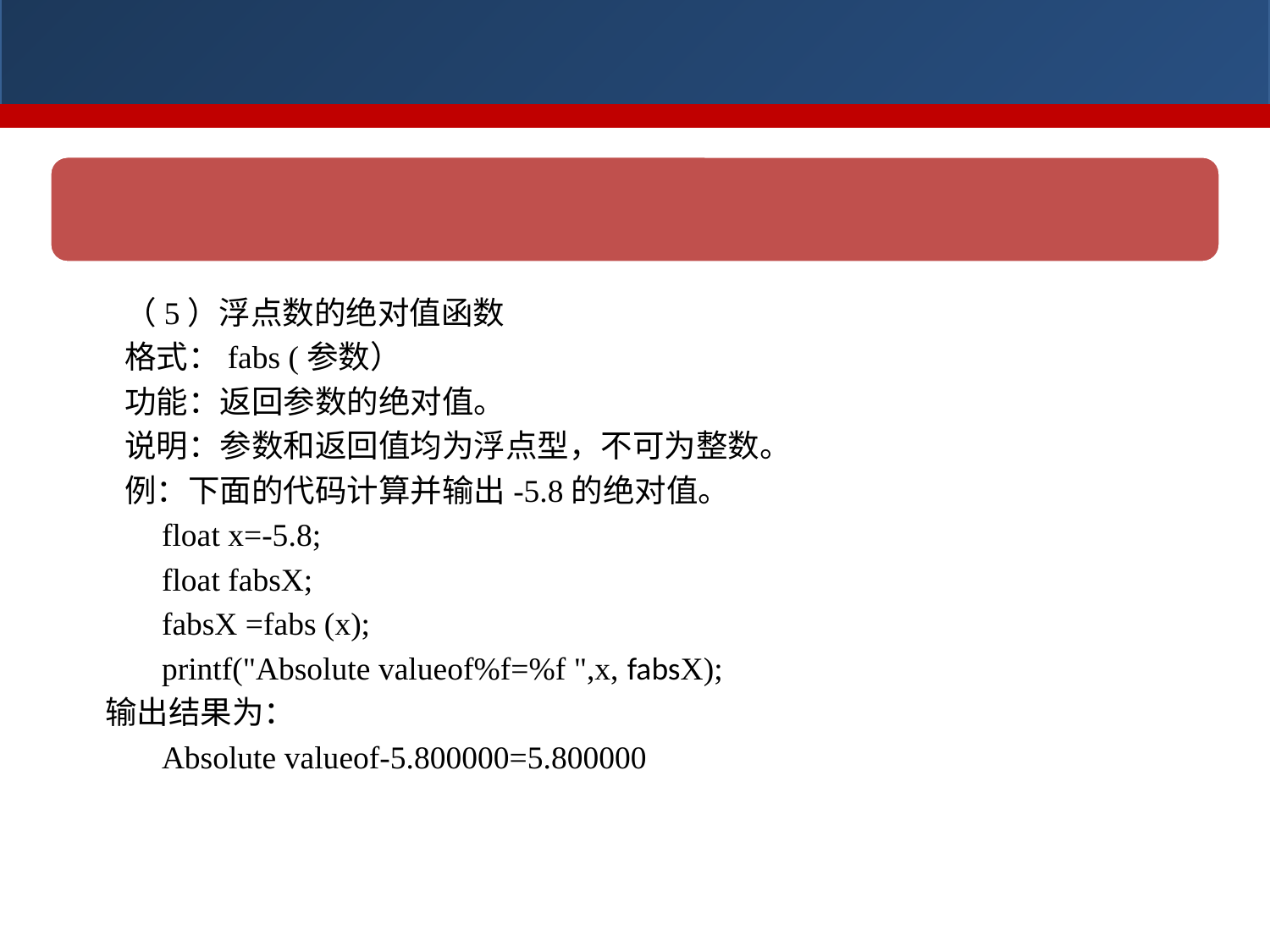

（5）浮点数的绝对值函数
格式：fabs (参数）
功能：返回参数的绝对值。
说明：参数和返回值均为浮点型，不可为整数。
例：下面的代码计算并输出-5.8的绝对值。
float x=-5.8;
float fabsX;
fabsX =fabs (x);
printf("Absolute valueof%f=%f ",x, fabsX);
输出结果为：
Absolute valueof-5.800000=5.800000